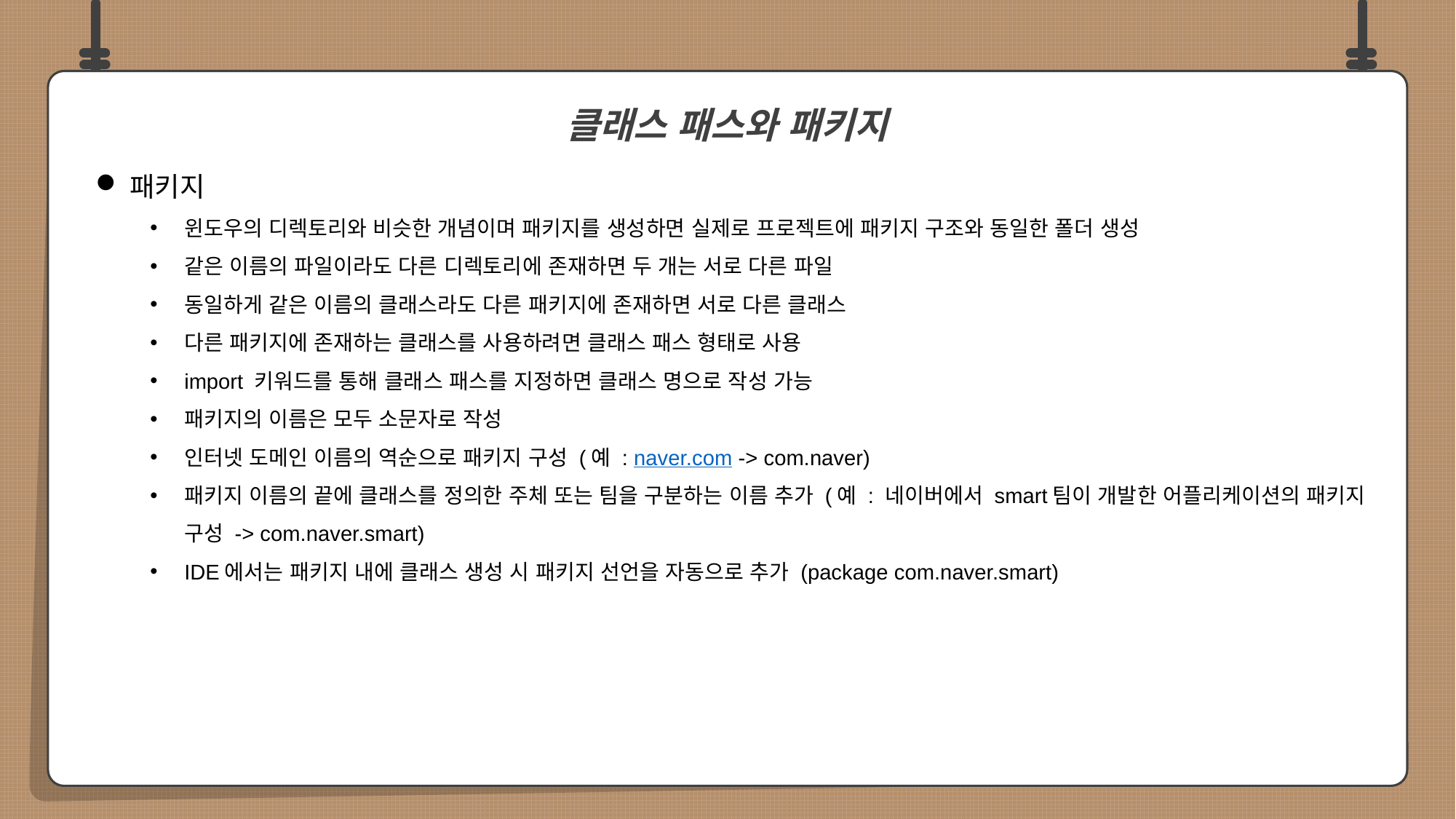

패키지
윈도우의 디렉토리와 비슷한 개념이며 패키지를 생성하면 실제로 프로젝트에 패키지 구조와 동일한 폴더 생성
같은 이름의 파일이라도 다른 디렉토리에 존재하면 두 개는 서로 다른 파일
동일하게 같은 이름의 클래스라도 다른 패키지에 존재하면 서로 다른 클래스
다른 패키지에 존재하는 클래스를 사용하려면 클래스 패스 형태로 사용
import 키워드를 통해 클래스 패스를 지정하면 클래스 명으로 작성 가능
패키지의 이름은 모두 소문자로 작성
인터넷 도메인 이름의 역순으로 패키지 구성 (예 : naver.com -> com.naver)
패키지 이름의 끝에 클래스를 정의한 주체 또는 팀을 구분하는 이름 추가 (예 : 네이버에서 smart팀이 개발한 어플리케이션의 패키지 구성 -> com.naver.smart)
IDE에서는 패키지 내에 클래스 생성 시 패키지 선언을 자동으로 추가 (package com.naver.smart)

클래스 패스와 패키지